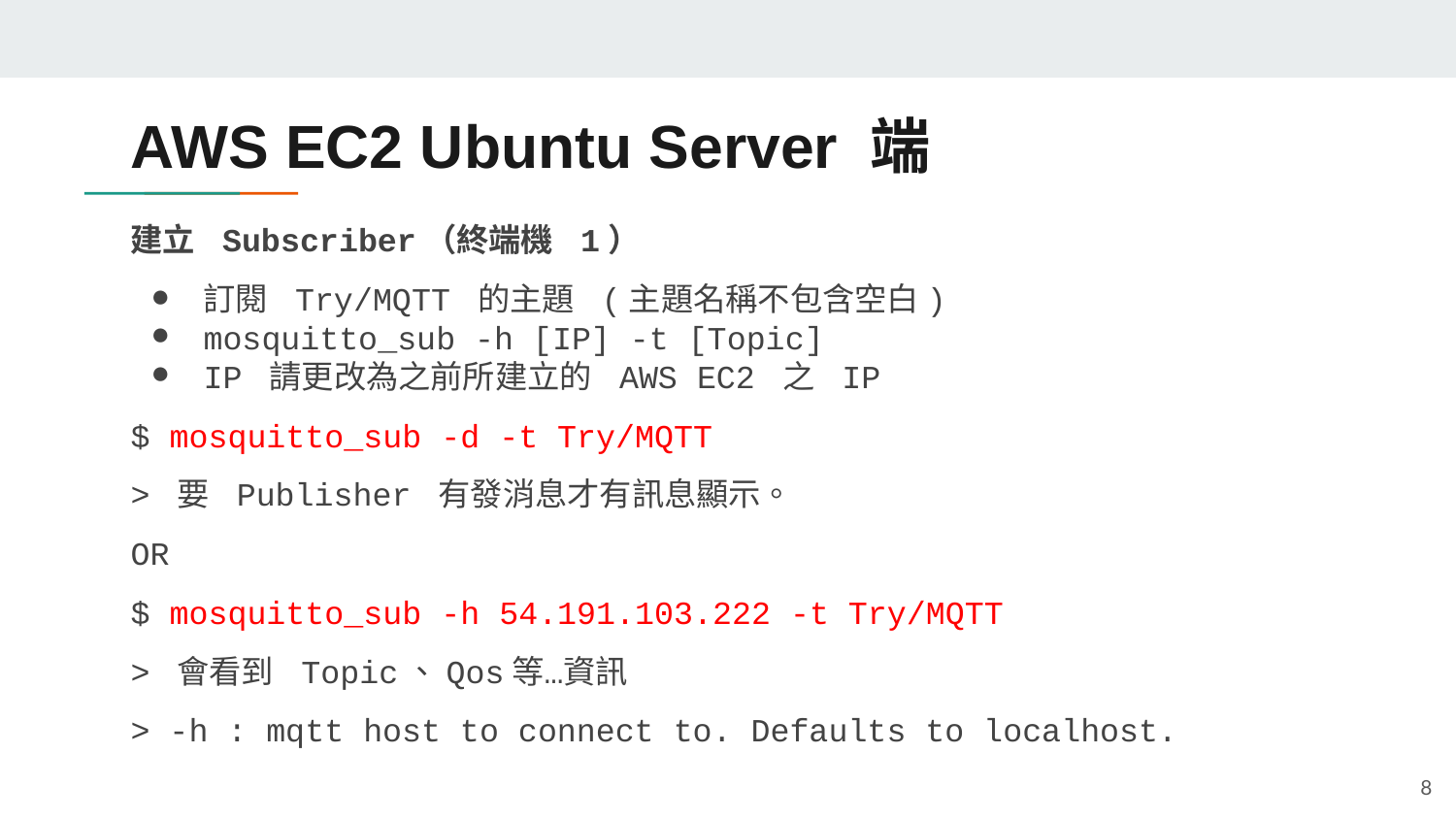

# AWS EC2 Ubuntu Server 端
建立 Subscriber（終端機 1）
訂閱 Try/MQTT 的主題 (主題名稱不包含空白)
mosquitto_sub -h [IP] -t [Topic]
IP 請更改為之前所建立的 AWS EC2 之 IP
$ mosquitto_sub -d -t Try/MQTT
> 要 Publisher 有發消息才有訊息顯示。
OR
$ mosquitto_sub -h 54.191.103.222 -t Try/MQTT
> 會看到 Topic、Qos等…資訊
> -h : mqtt host to connect to. Defaults to localhost.
8